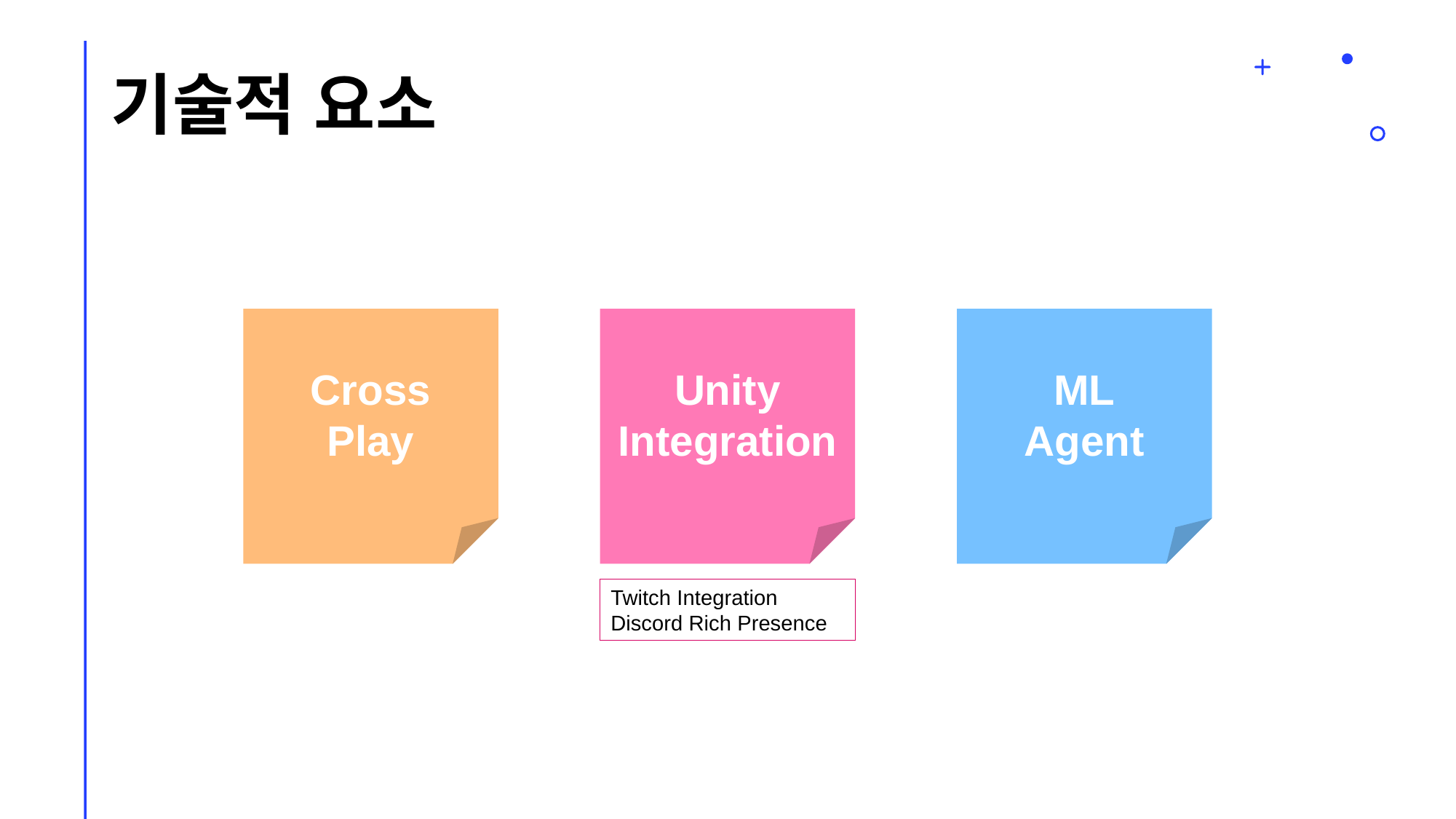

# 기술적 요소
Cross
Play
Unity
Integration
ML
Agent
Twitch Integration
Discord Rich Presence